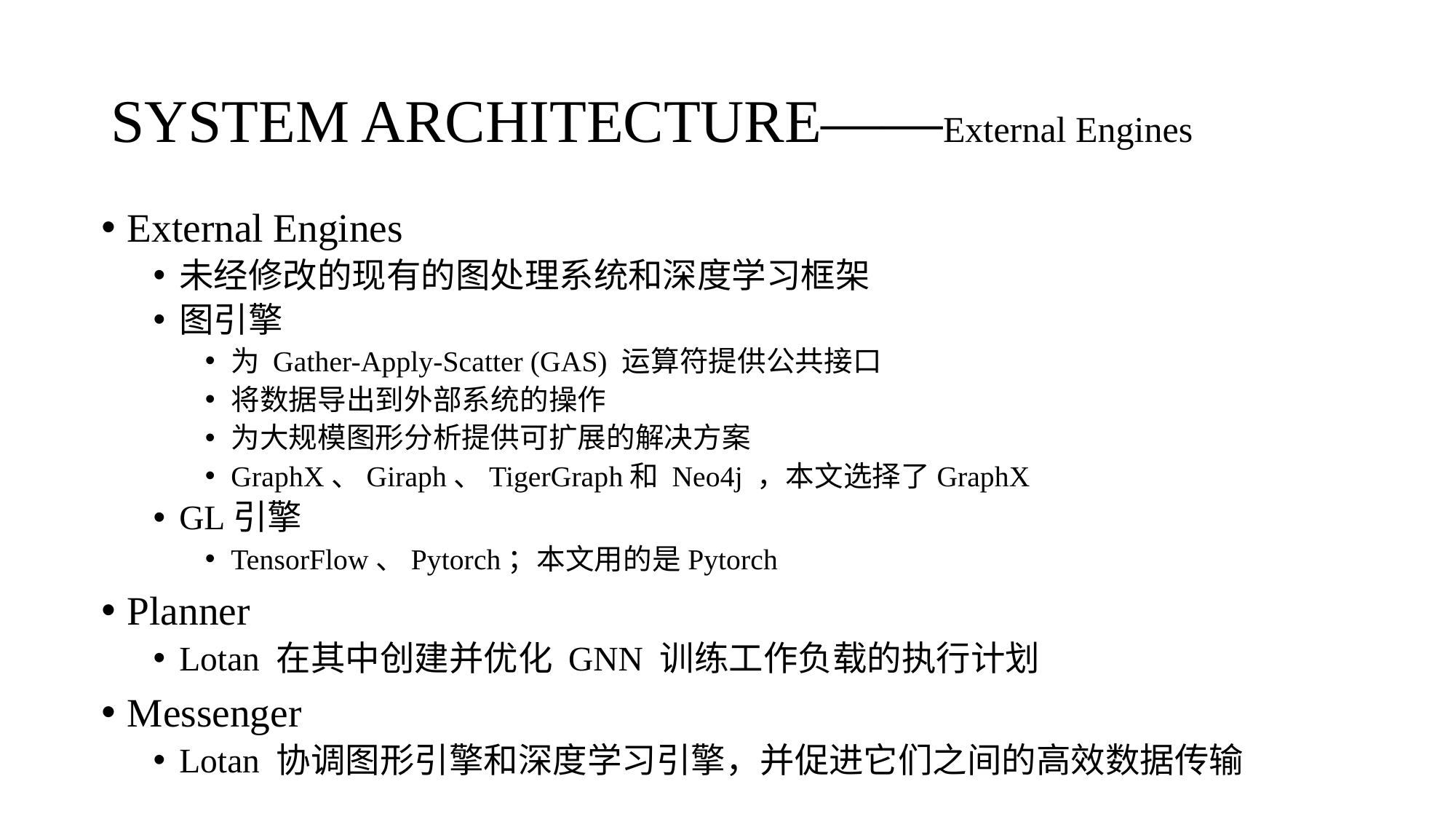

# SYSTEM ARCHITECTURE——External Engines
External Engines
未经修改的现有的图处理系统和深度学习框架
图引擎
为 Gather-Apply-Scatter (GAS) 运算符提供公共接口
将数据导出到外部系统的操作
为大规模图形分析提供可扩展的解决方案
GraphX、Giraph、TigerGraph和 Neo4j ，本文选择了GraphX
GL引擎
TensorFlow、Pytorch；本文用的是Pytorch
Planner
Lotan 在其中创建并优化 GNN 训练工作负载的执行计划
Messenger
Lotan 协调图形引擎和深度学习引擎，并促进它们之间的高效数据传输